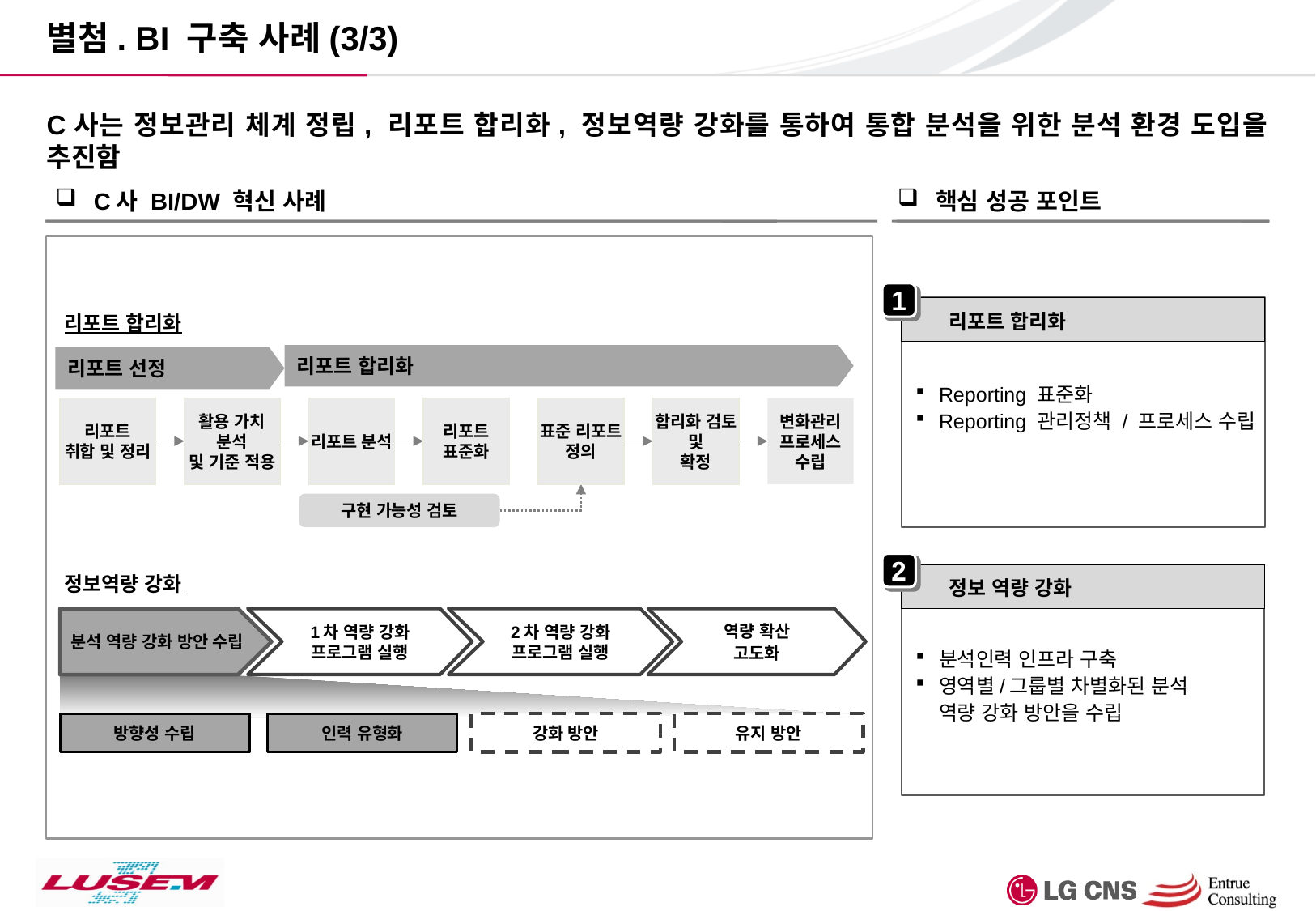

별첨. BI 구축 사례(3/3)
C사는 정보관리 체계 정립, 리포트 합리화, 정보역량 강화를 통하여 통합 분석을 위한 분석 환경 도입을 추진함
C사 BI/DW 혁신 사례

핵심 성공 포인트

1
리포트 합리화

리포트 합리화
리포트 합리화
리포트 선정
Reporting 표준화
Reporting 관리정책 / 프로세스 수립
리포트
취합 및 정리
활용 가치 분석
및 기준 적용
리포트 분석
리포트 표준화
표준 리포트 정의
합리화 검토 및
확정
변화관리
프로세스 수립
구현 가능성 검토
2
정보 역량 강화

정보역량 강화
분석 역량 강화 방안 수립
1차 역량 강화
프로그램 실행
2차 역량 강화
프로그램 실행
역량 확산
고도화
분석인력 인프라 구축
영역별/그룹별 차별화된 분석 역량 강화 방안을 수립

방향성 수립
인력 유형화
강화 방안
유지 방안